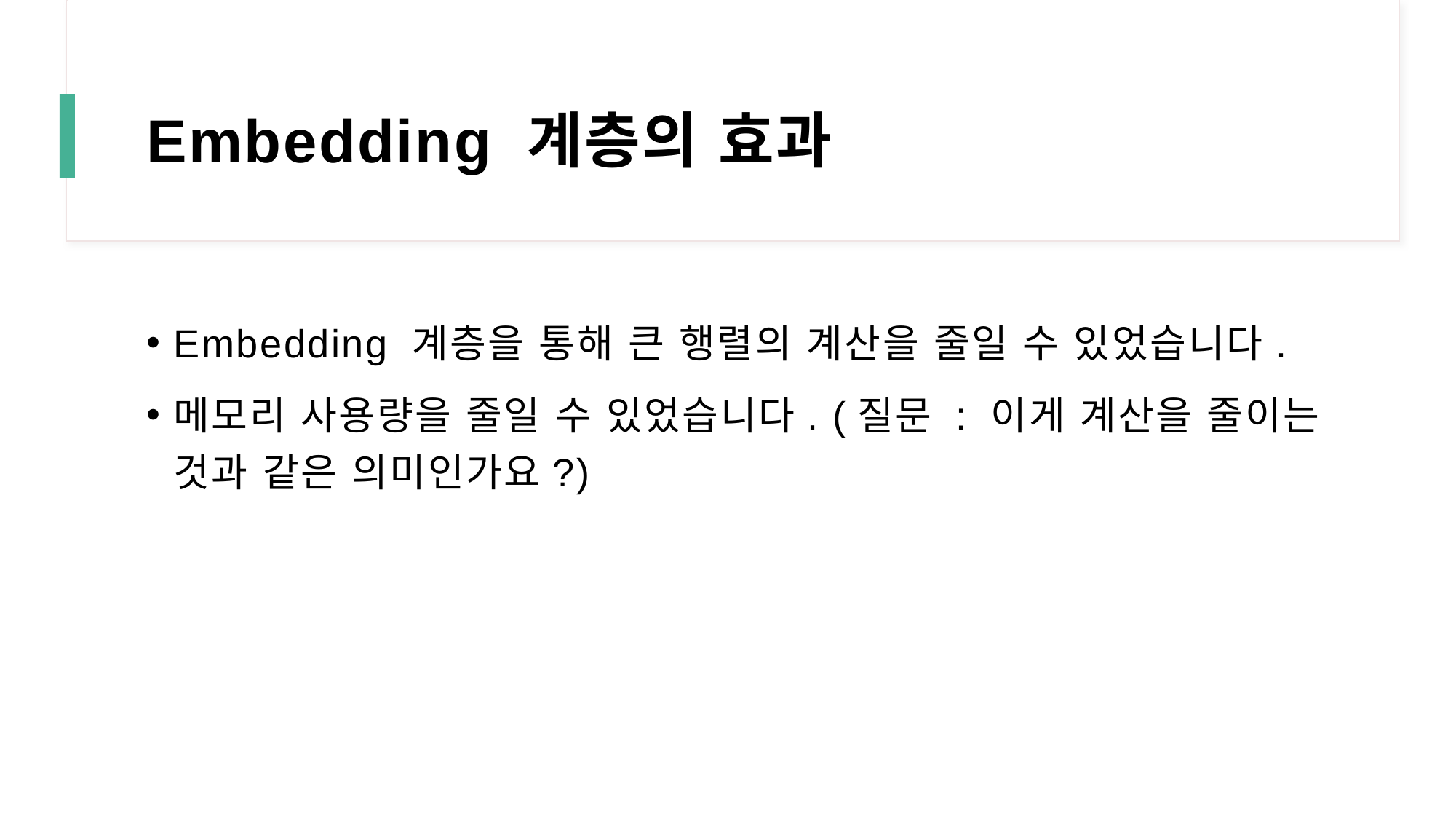

# Embedding 계층의 효과
Embedding 계층을 통해 큰 행렬의 계산을 줄일 수 있었습니다.
메모리 사용량을 줄일 수 있었습니다. (질문 : 이게 계산을 줄이는 것과 같은 의미인가요?)